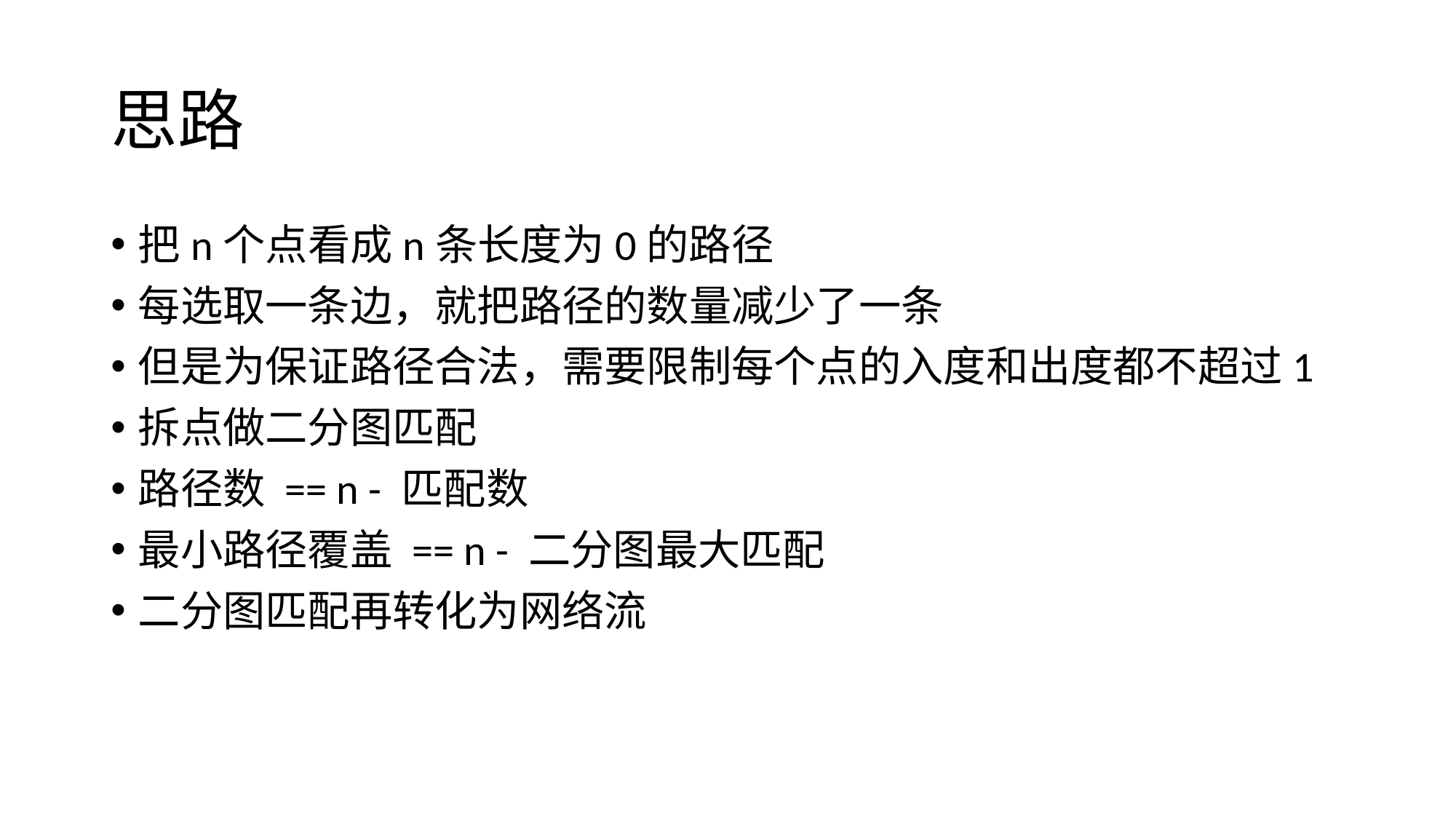

# 思路
把n个点看成n条长度为0的路径
每选取一条边，就把路径的数量减少了一条
但是为保证路径合法，需要限制每个点的入度和出度都不超过1
拆点做二分图匹配
路径数 == n - 匹配数
最小路径覆盖 == n - 二分图最大匹配
二分图匹配再转化为网络流